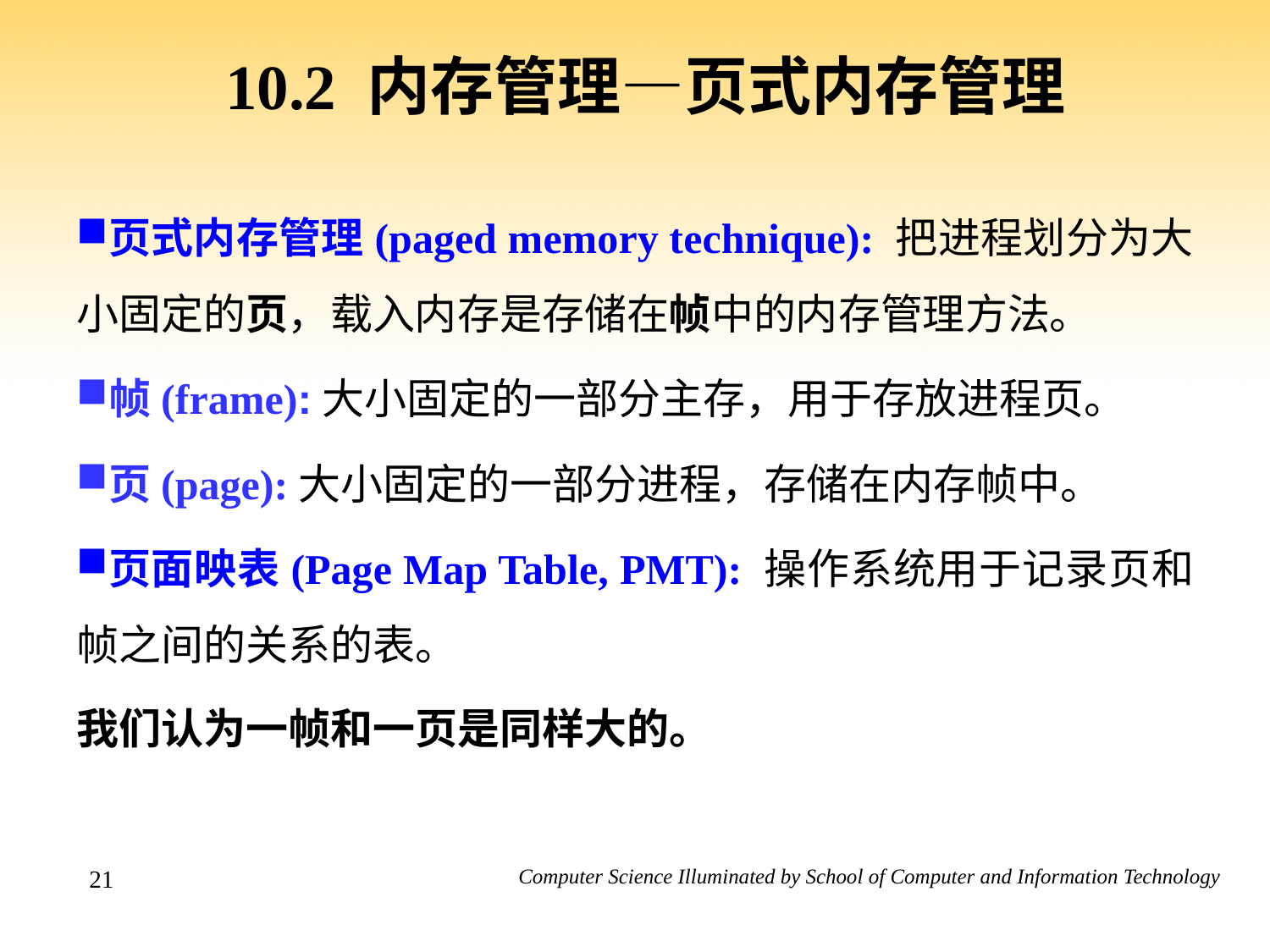

# 10.2 内存管理—页式内存管理
页式内存管理(paged memory technique): 把进程划分为大小固定的页，载入内存是存储在帧中的内存管理方法。
帧(frame):大小固定的一部分主存，用于存放进程页。
页(page):大小固定的一部分进程，存储在内存帧中。
页面映表(Page Map Table, PMT): 操作系统用于记录页和帧之间的关系的表。
我们认为一帧和一页是同样大的。
21